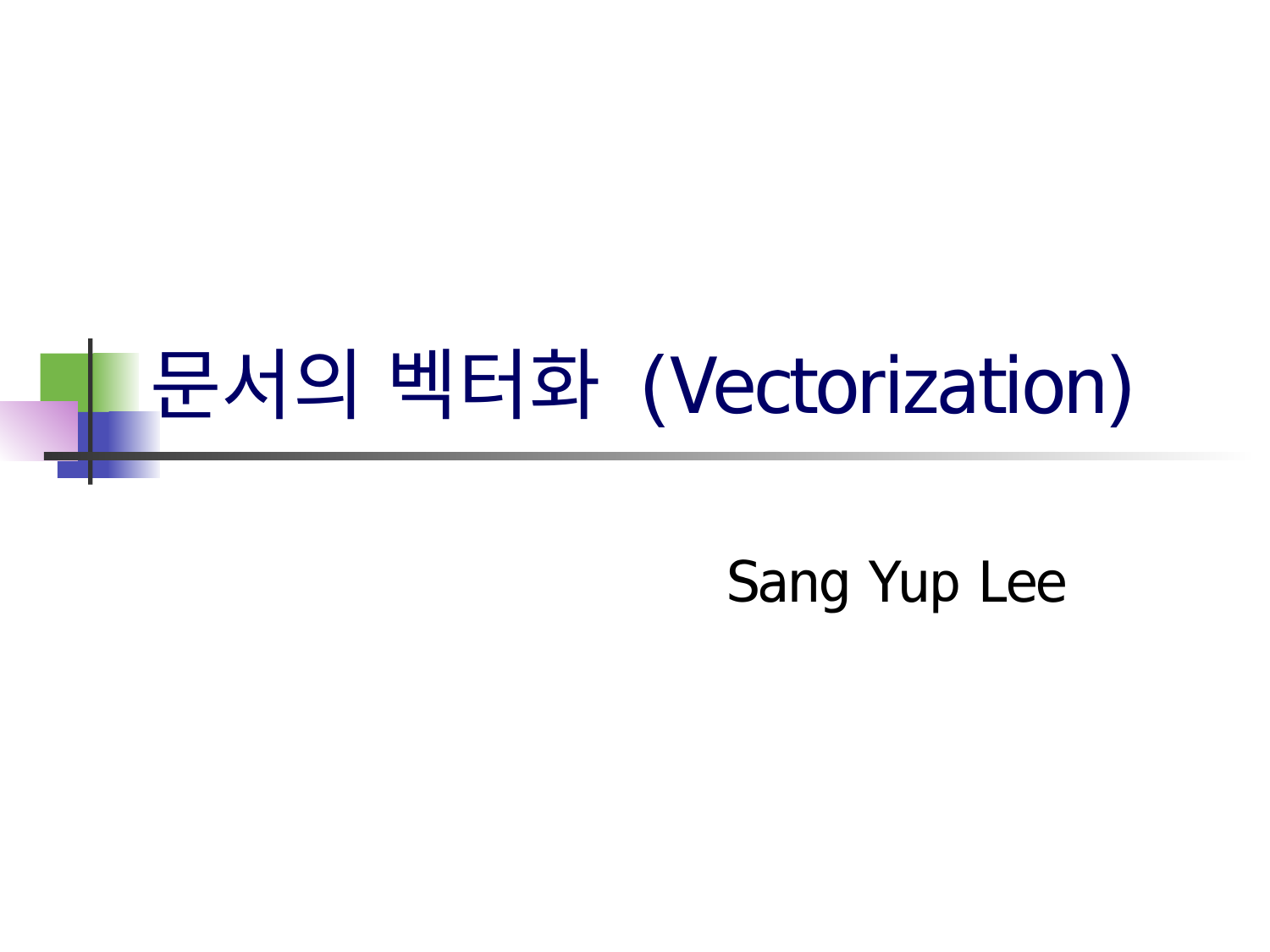

# 문서의 벡터화 (Vectorization)
Sang Yup Lee